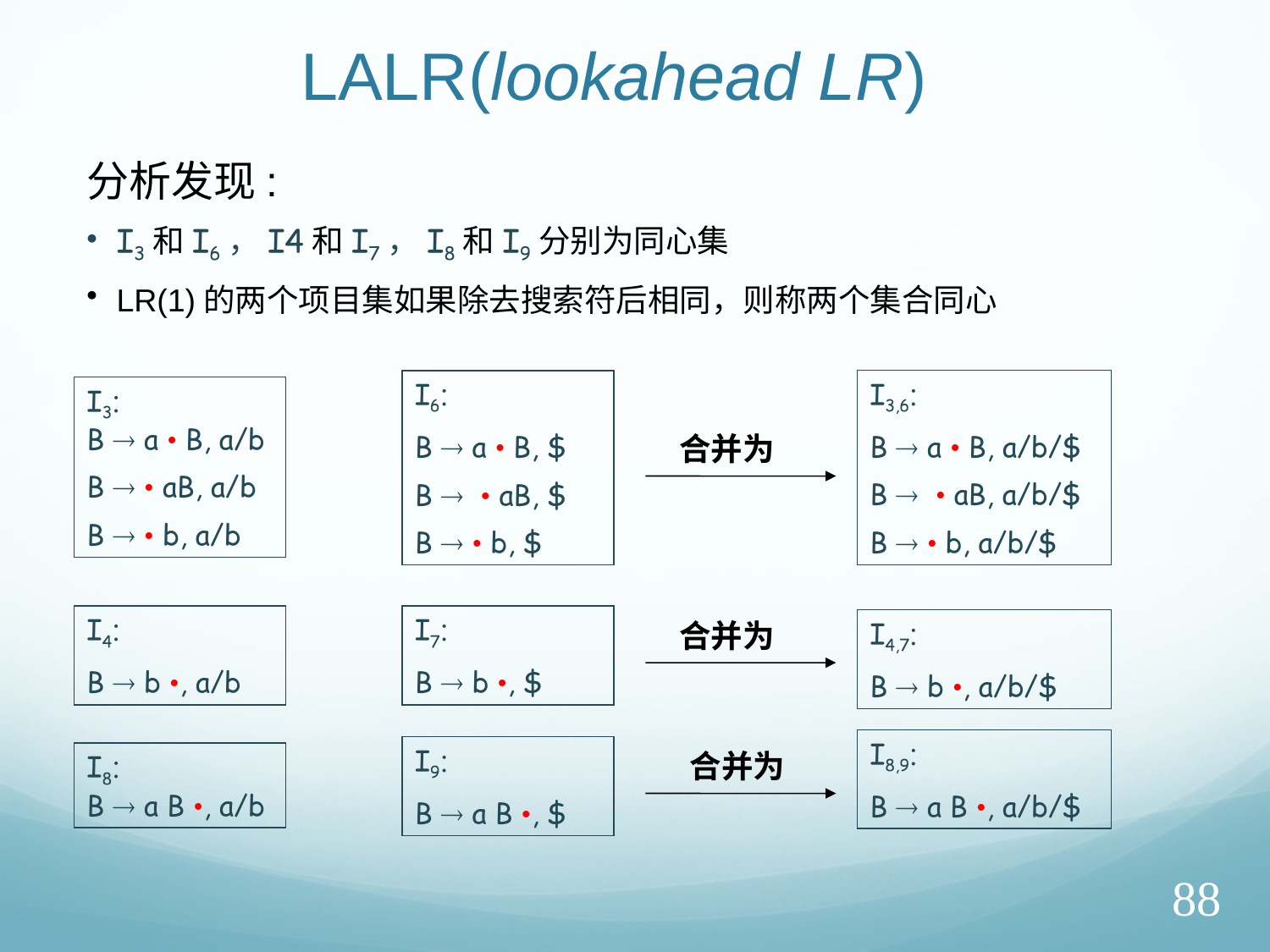

LALR(lookahead LR)
分析发现:
I3和I6，I4和I7，I8和I9分别为同心集
LR(1)的两个项目集如果除去搜索符后相同，则称两个集合同心
I3,6:
B → a • B, a/b/$
B →  • aB, a/b/$
B → • b, a/b/$
I6:
B → a • B, $
B →  • aB, $
B → • b, $
I3:
B → a • B, a/b
B → • aB, a/b
B → • b, a/b
合并为

I4:
B → b •, a/b
I7:
B → b •, $
合并为
I4,7:
B → b •, a/b/$

I8,9:
B → a B •, a/b/$
I9:
B → a B •, $
合并为
I8:
B → a B •, a/b

88